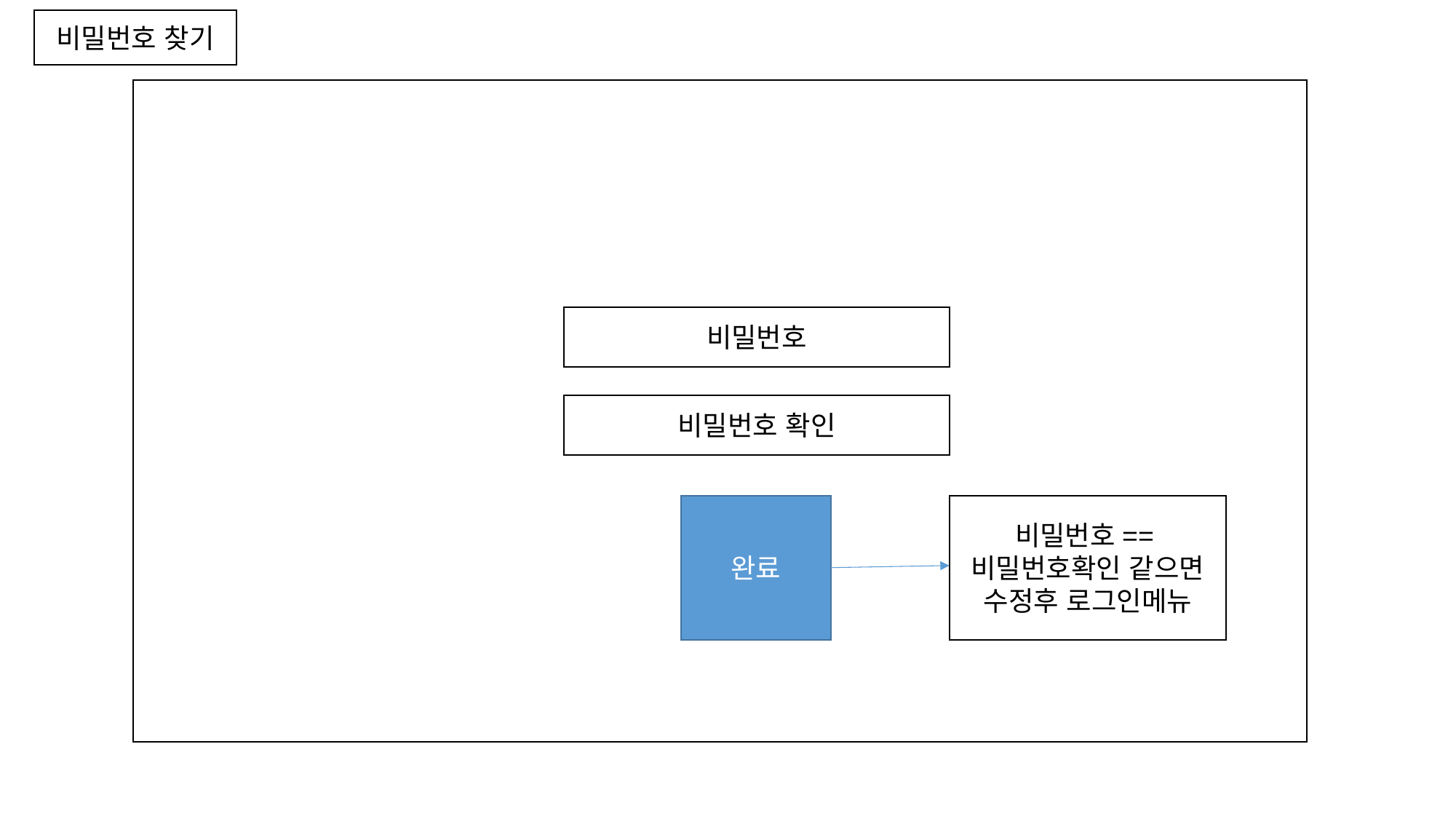

비밀번호 찾기

비밀번호
비밀번호 확인
비밀번호==비밀번호확인 같으면 수정후 로그인메뉴
완료